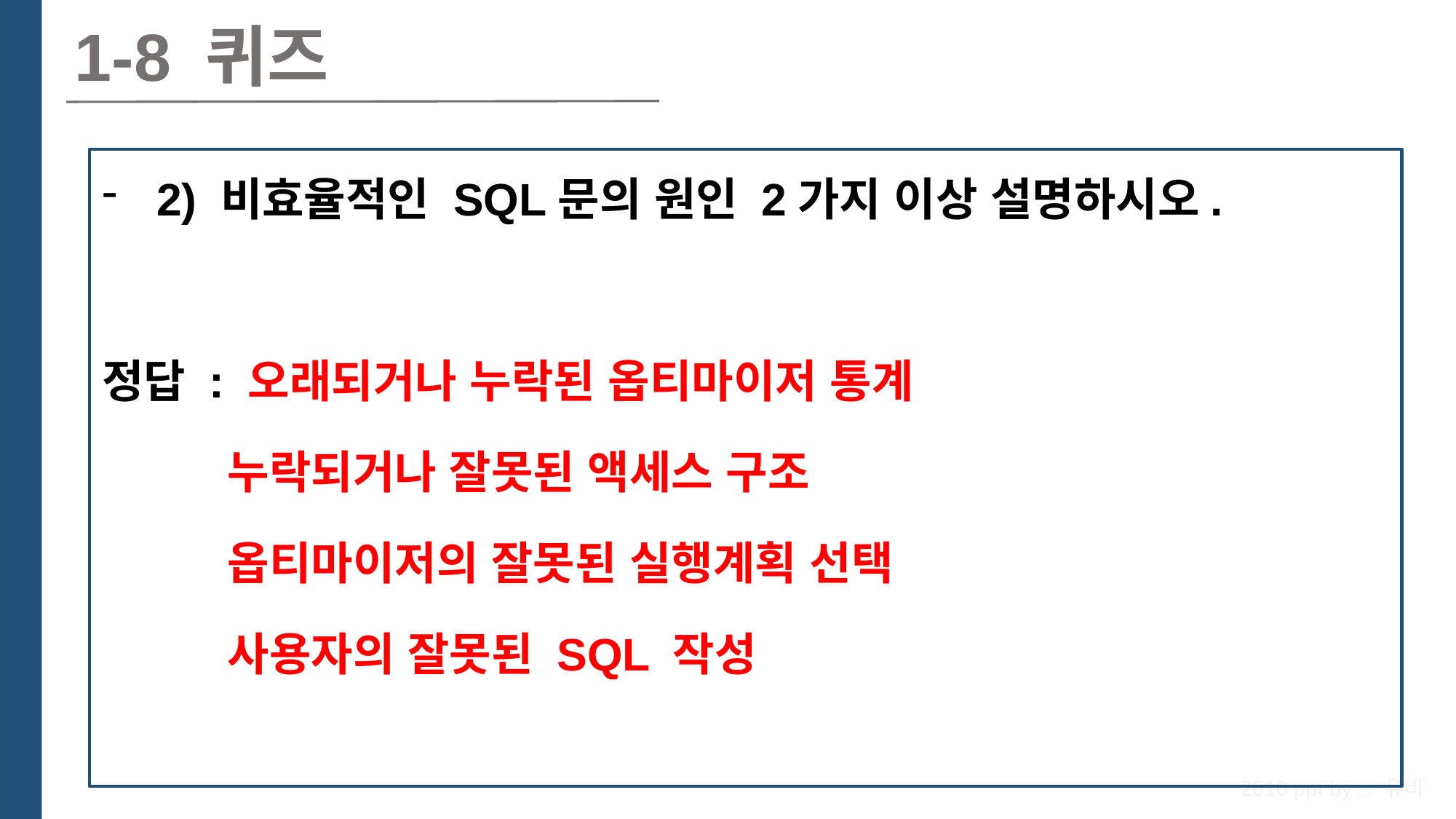

1-8 퀴즈
2) 비효율적인 SQL문의 원인 2가지 이상 설명하시오.

정답 : 오래되거나 누락된 옵티마이저 통계
         누락되거나 잘못된 액세스 구조
         옵티마이저의 잘못된 실행계획 선택
         사용자의 잘못된 SQL 작성
2016 ppt by ⓒ 유비